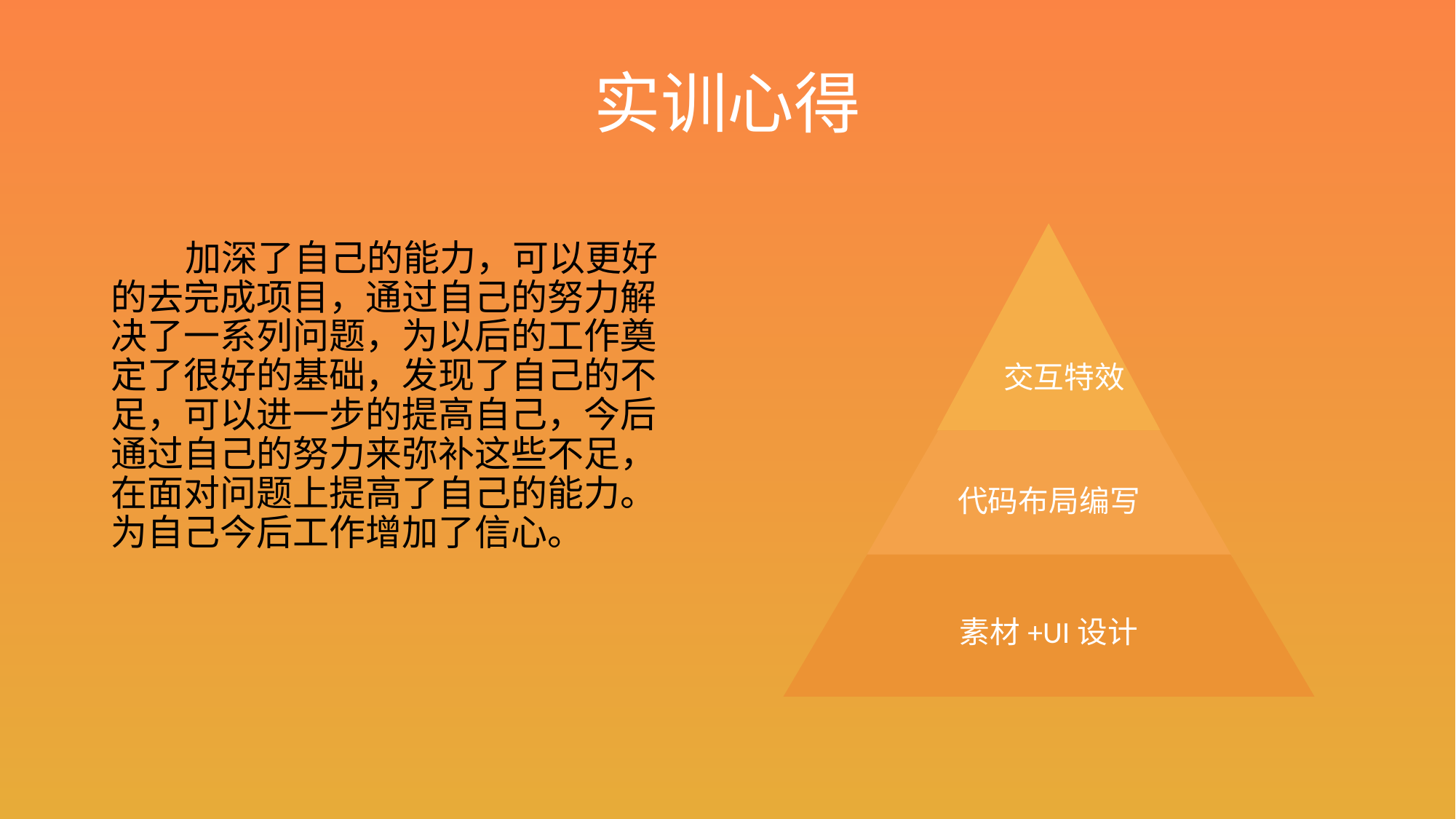

实训心得
交互特效
        加深了自己的能力，可以更好的去完成项目，通过自己的努力解决了一系列问题，为以后的工作奠定了很好的基础，发现了自己的不足，可以进一步的提高自己，今后通过自己的努力来弥补这些不足，在面对问题上提高了自己的能力。为自己今后工作增加了信心。
代码布局编写
素材+UI设计